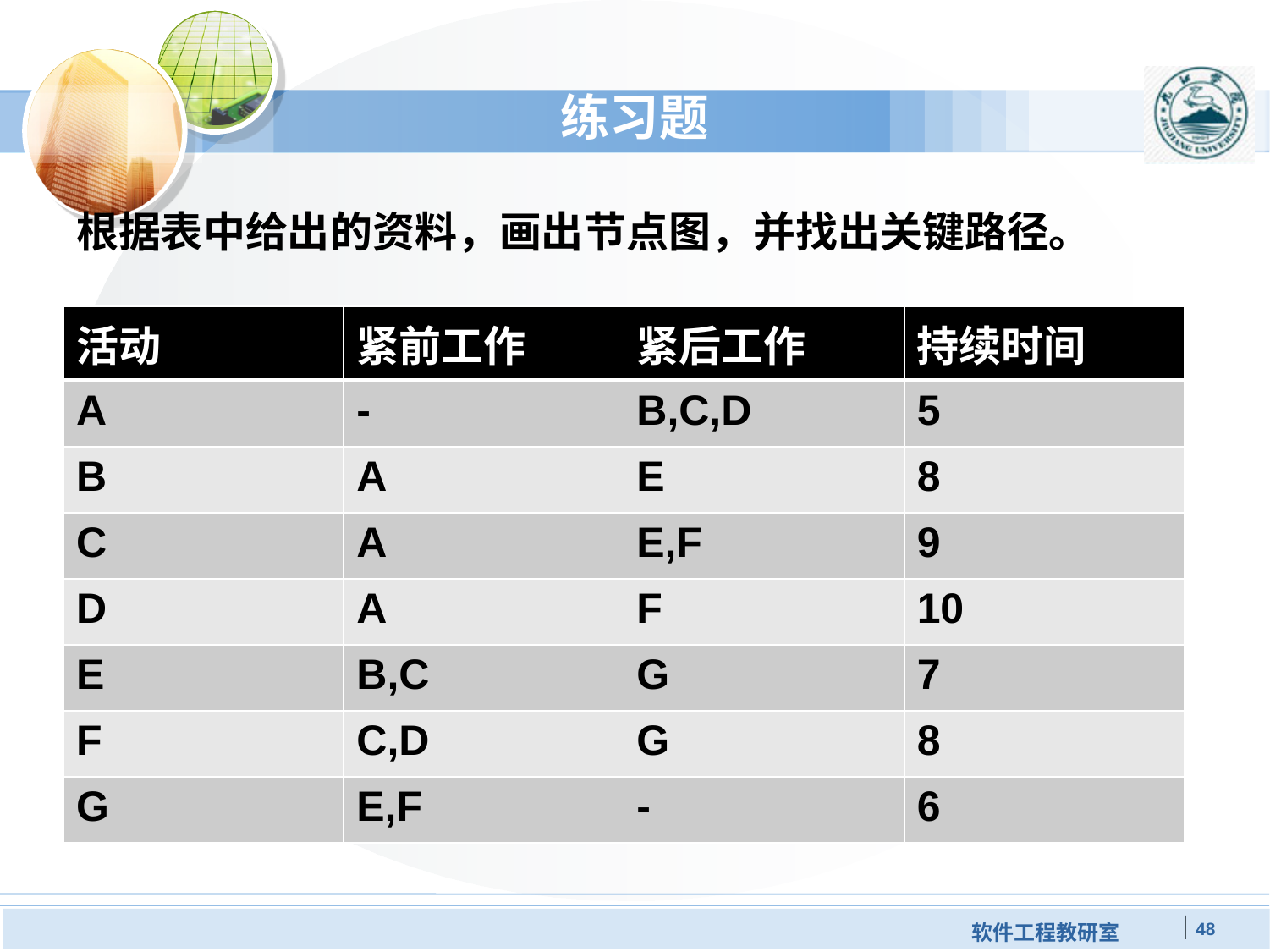

# 练习题
根据表中给出的资料，画出节点图，并找出关键路径。

| 活动 | 紧前工作 | 紧后工作 | 持续时间 |
| --- | --- | --- | --- |
| A | - | B,C,D | 5 |
| B | A | E | 8 |
| C | A | E,F | 9 |
| D | A | F | 10 |
| E | B,C | G | 7 |
| F | C,D | G | 8 |
| G | E,F | - | 6 |